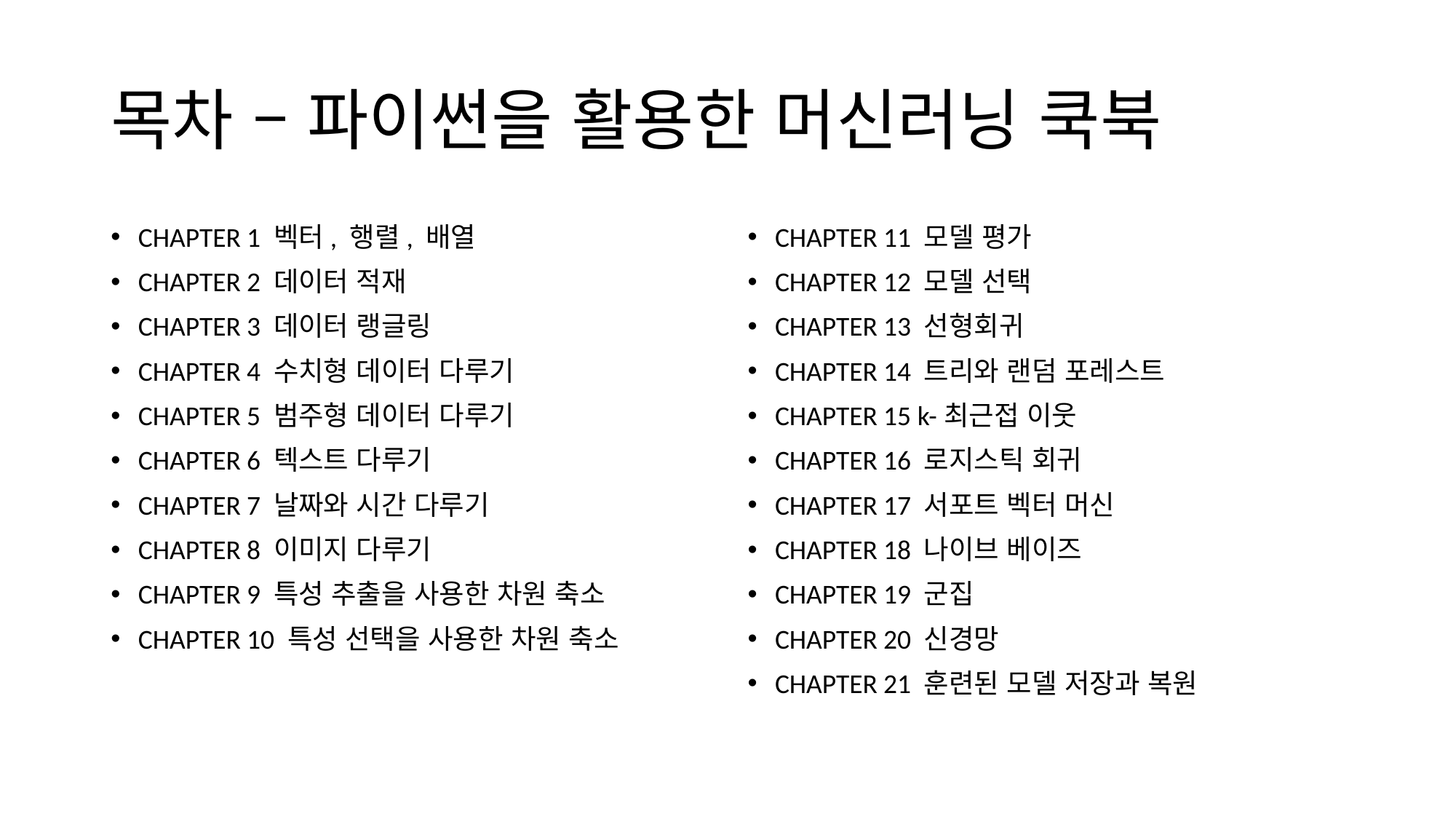

# 목차 – 파이썬을 활용한 머신러닝 쿡북
CHAPTER 1 벡터, 행렬, 배열
CHAPTER 2 데이터 적재
CHAPTER 3 데이터 랭글링
CHAPTER 4 수치형 데이터 다루기
CHAPTER 5 범주형 데이터 다루기
CHAPTER 6 텍스트 다루기
CHAPTER 7 날짜와 시간 다루기
CHAPTER 8 이미지 다루기
CHAPTER 9 특성 추출을 사용한 차원 축소
CHAPTER 10 특성 선택을 사용한 차원 축소
CHAPTER 11 모델 평가
CHAPTER 12 모델 선택
CHAPTER 13 선형회귀
CHAPTER 14 트리와 랜덤 포레스트
CHAPTER 15 k-최근접 이웃
CHAPTER 16 로지스틱 회귀
CHAPTER 17 서포트 벡터 머신
CHAPTER 18 나이브 베이즈
CHAPTER 19 군집
CHAPTER 20 신경망
CHAPTER 21 훈련된 모델 저장과 복원